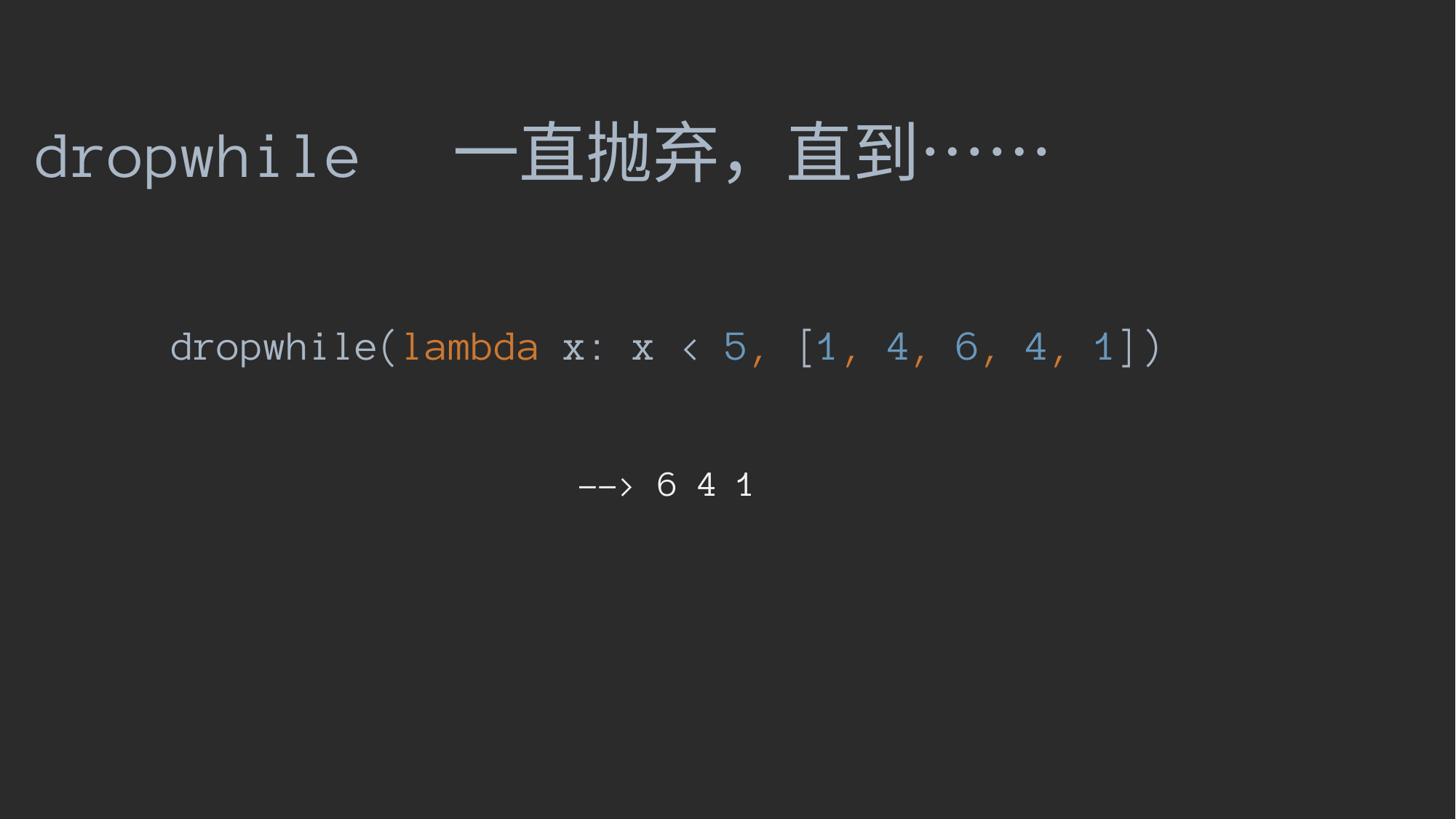

dropwhile  一直抛弃，直到……
dropwhile(lambda x: x < 5, [1, 4, 6, 4, 1])
--> 6 4 1